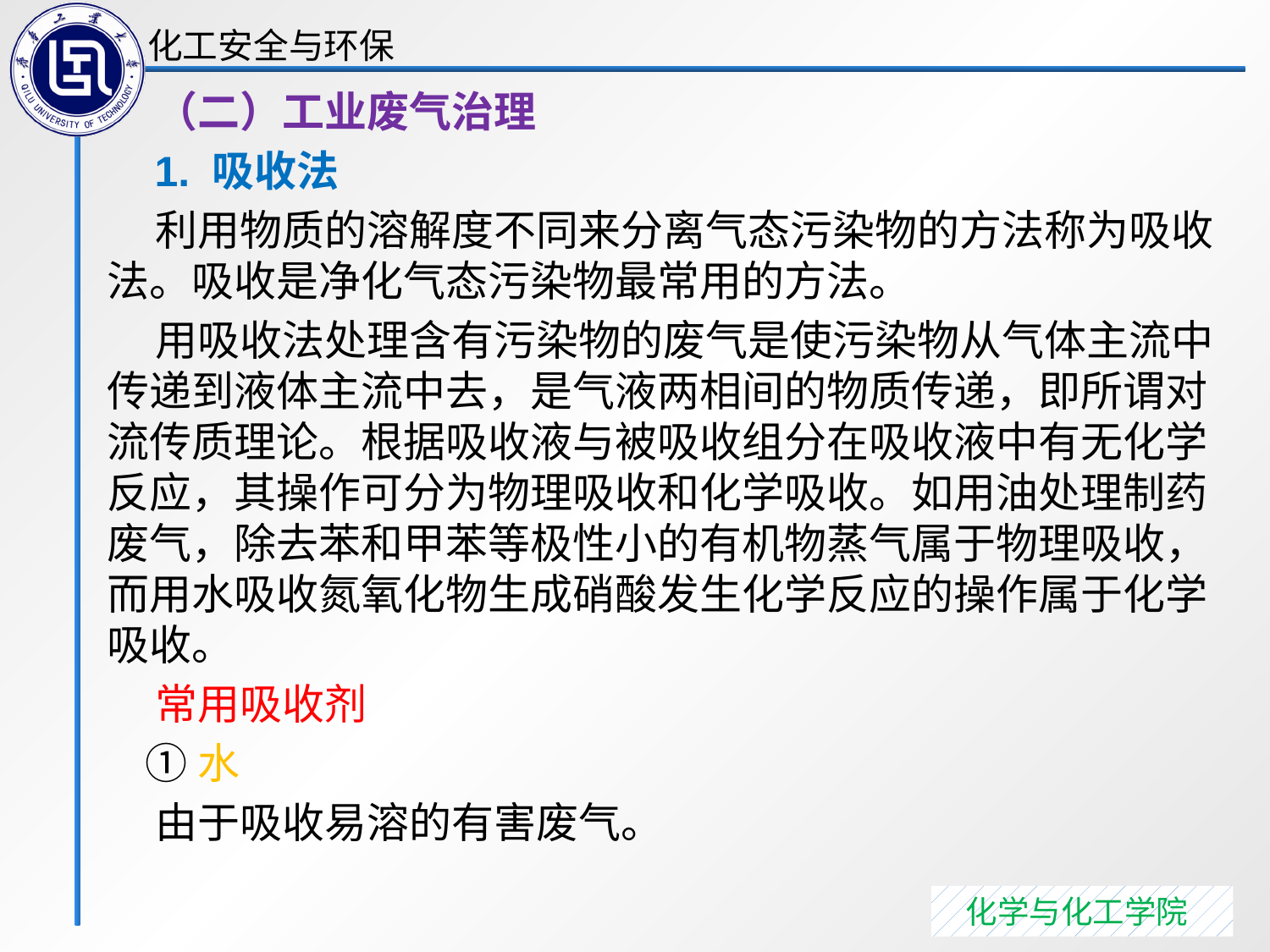

（二）工业废气治理
    1. 吸收法
    利用物质的溶解度不同来分离气态污染物的方法称为吸收法。吸收是净化气态污染物最常用的方法。
    用吸收法处理含有污染物的废气是使污染物从气体主流中传递到液体主流中去，是气液两相间的物质传递，即所谓对流传质理论。根据吸收液与被吸收组分在吸收液中有无化学反应，其操作可分为物理吸收和化学吸收。如用油处理制药废气，除去苯和甲苯等极性小的有机物蒸气属于物理吸收，而用水吸收氮氧化物生成硝酸发生化学反应的操作属于化学吸收。
    常用吸收剂
    ①水
    由于吸收易溶的有害废气。